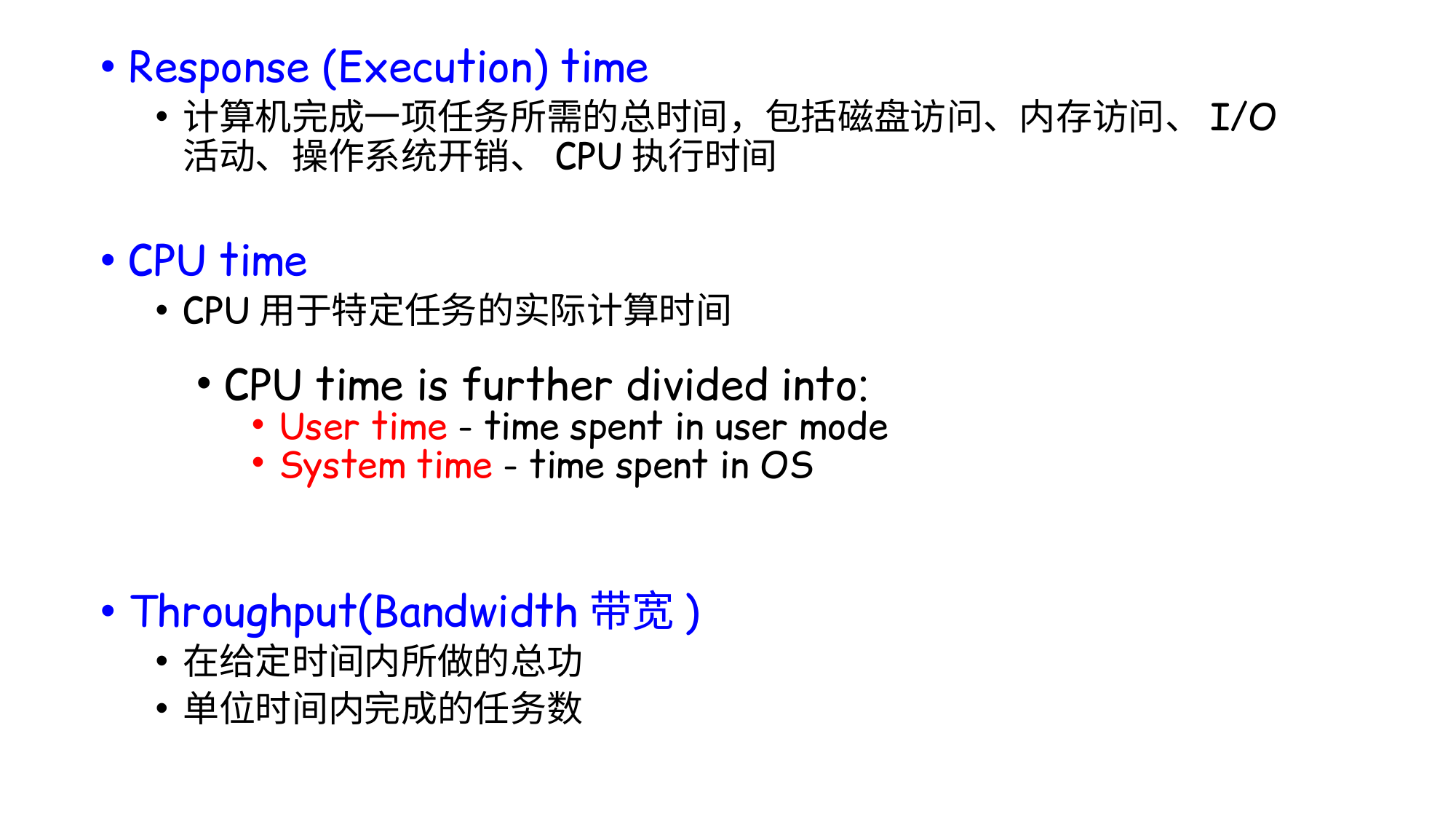

Response (Execution) time
计算机完成一项任务所需的总时间，包括磁盘访问、内存访问、I/O活动、操作系统开销、CPU执行时间

CPU time
CPU用于特定任务的实际计算时间

Throughput(Bandwidth带宽)
在给定时间内所做的总功
单位时间内完成的任务数

CPU time is further divided into:
User time - time spent in user mode
System time - time spent in OS